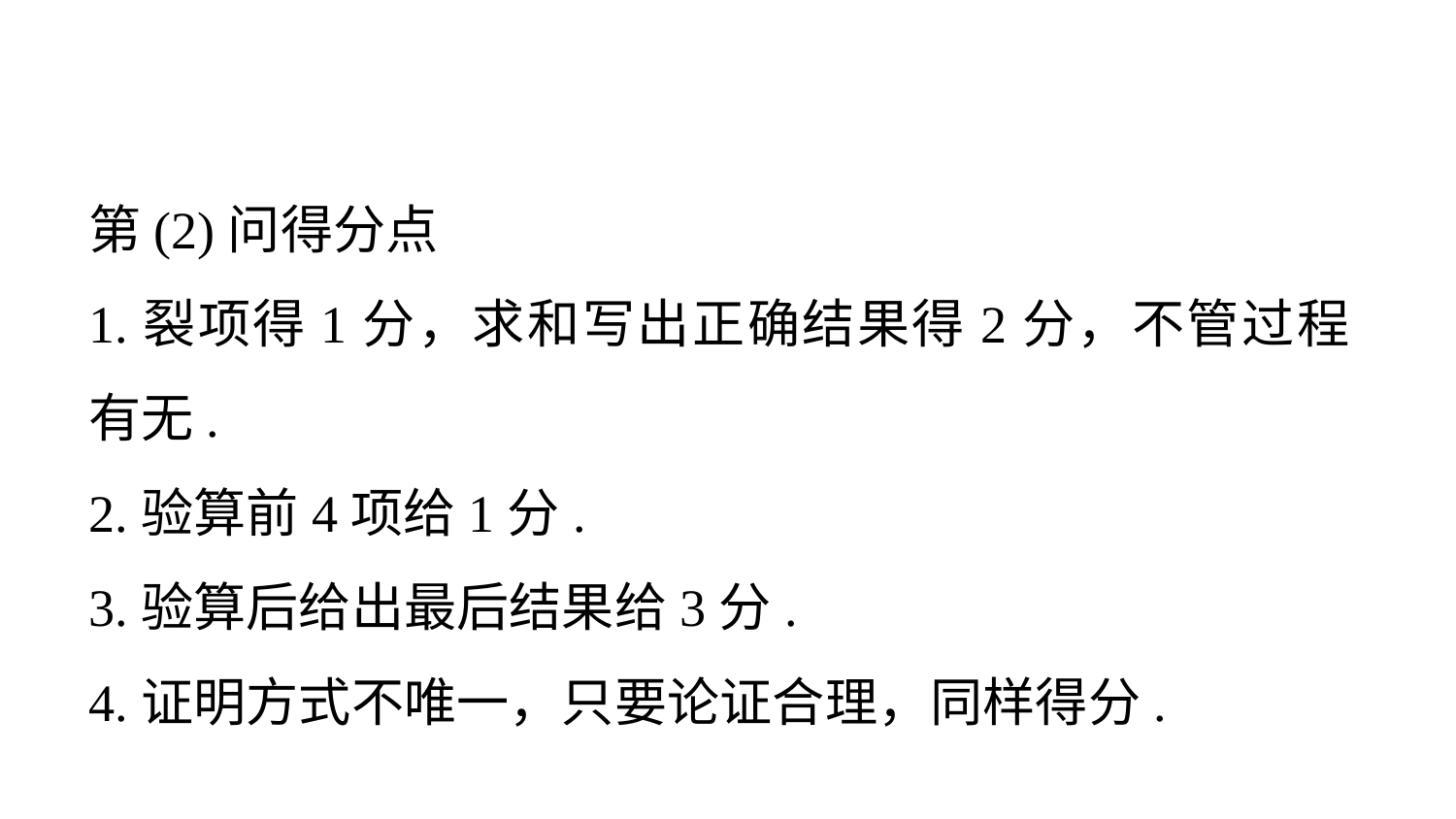

第(2)问得分点
1.裂项得1分，求和写出正确结果得2分，不管过程有无.
2.验算前4项给1分.
3.验算后给出最后结果给3分.
4.证明方式不唯一，只要论证合理，同样得分.